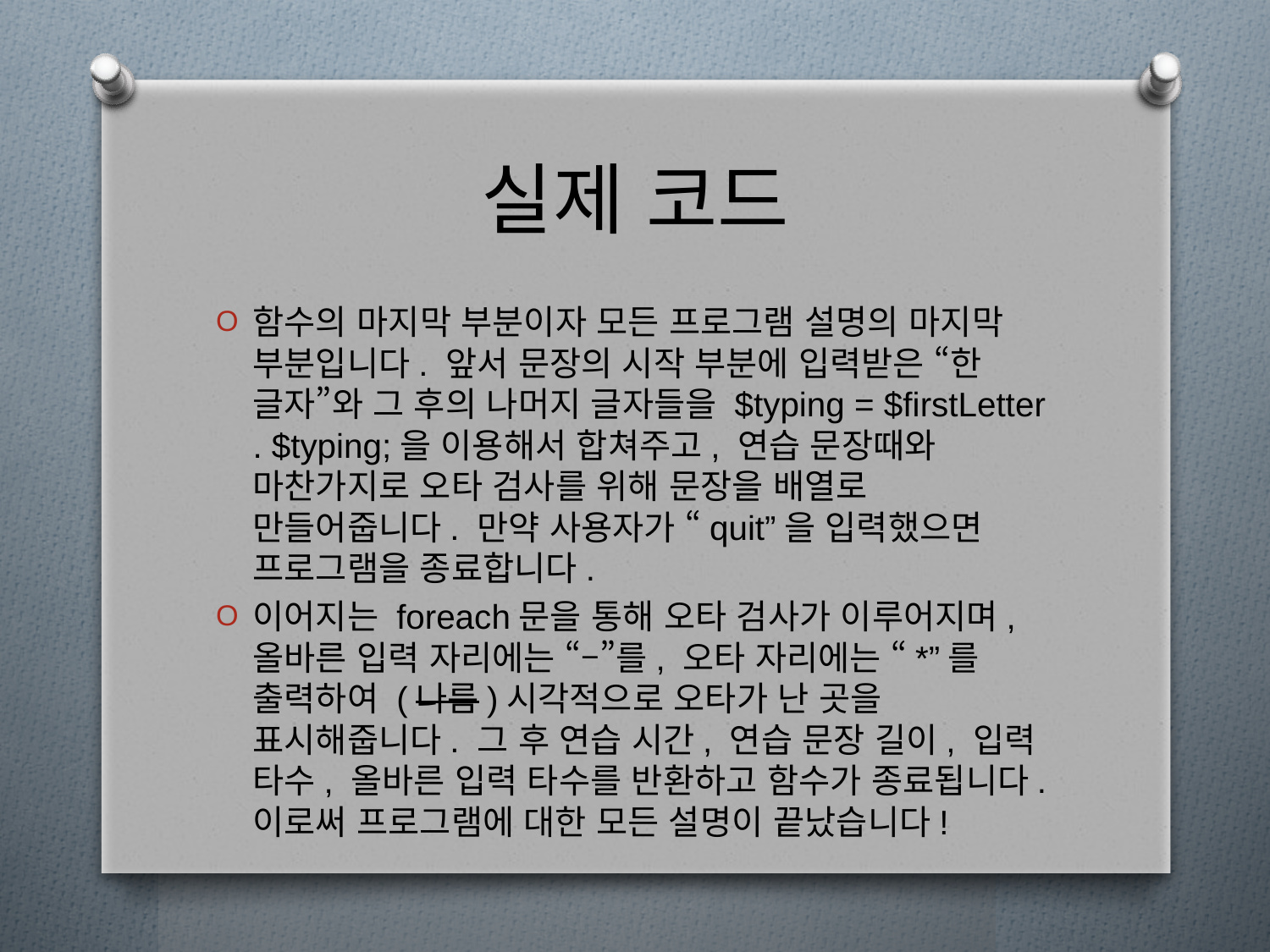

# 실제 코드
함수의 마지막 부분이자 모든 프로그램 설명의 마지막 부분입니다. 앞서 문장의 시작 부분에 입력받은 “한 글자”와 그 후의 나머지 글자들을 $typing = $firstLetter . $typing;을 이용해서 합쳐주고, 연습 문장때와 마찬가지로 오타 검사를 위해 문장을 배열로 만들어줍니다. 만약 사용자가 “quit”을 입력했으면 프로그램을 종료합니다.
이어지는 foreach문을 통해 오타 검사가 이루어지며, 올바른 입력 자리에는 “–”를, 오타 자리에는 “*”를 출력하여 (나름)시각적으로 오타가 난 곳을 표시해줍니다. 그 후 연습 시간, 연습 문장 길이, 입력 타수, 올바른 입력 타수를 반환하고 함수가 종료됩니다. 이로써 프로그램에 대한 모든 설명이 끝났습니다!